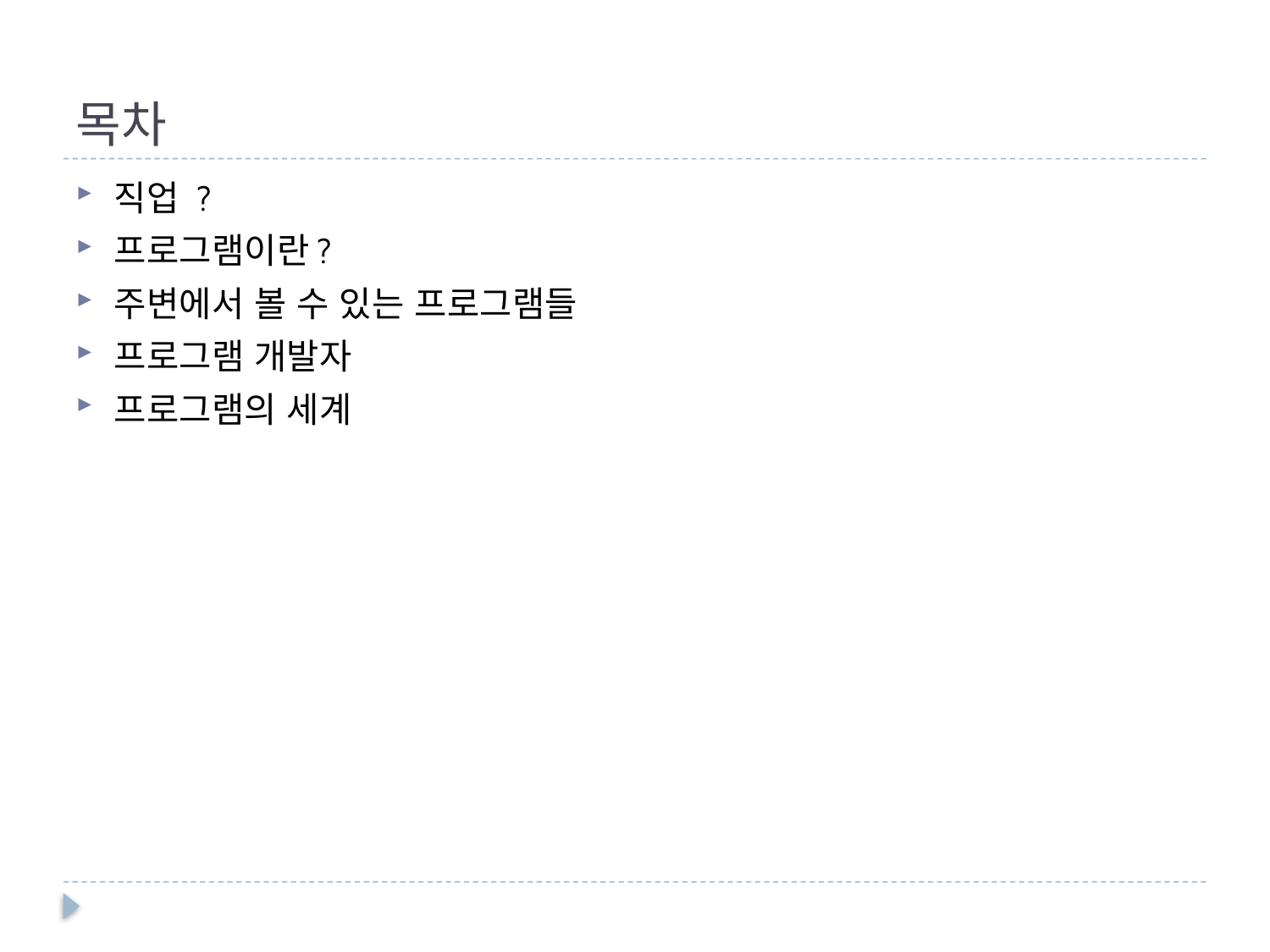

# 목차
직업 ?
프로그램이란?
주변에서 볼 수 있는 프로그램들
프로그램 개발자
프로그램의 세계